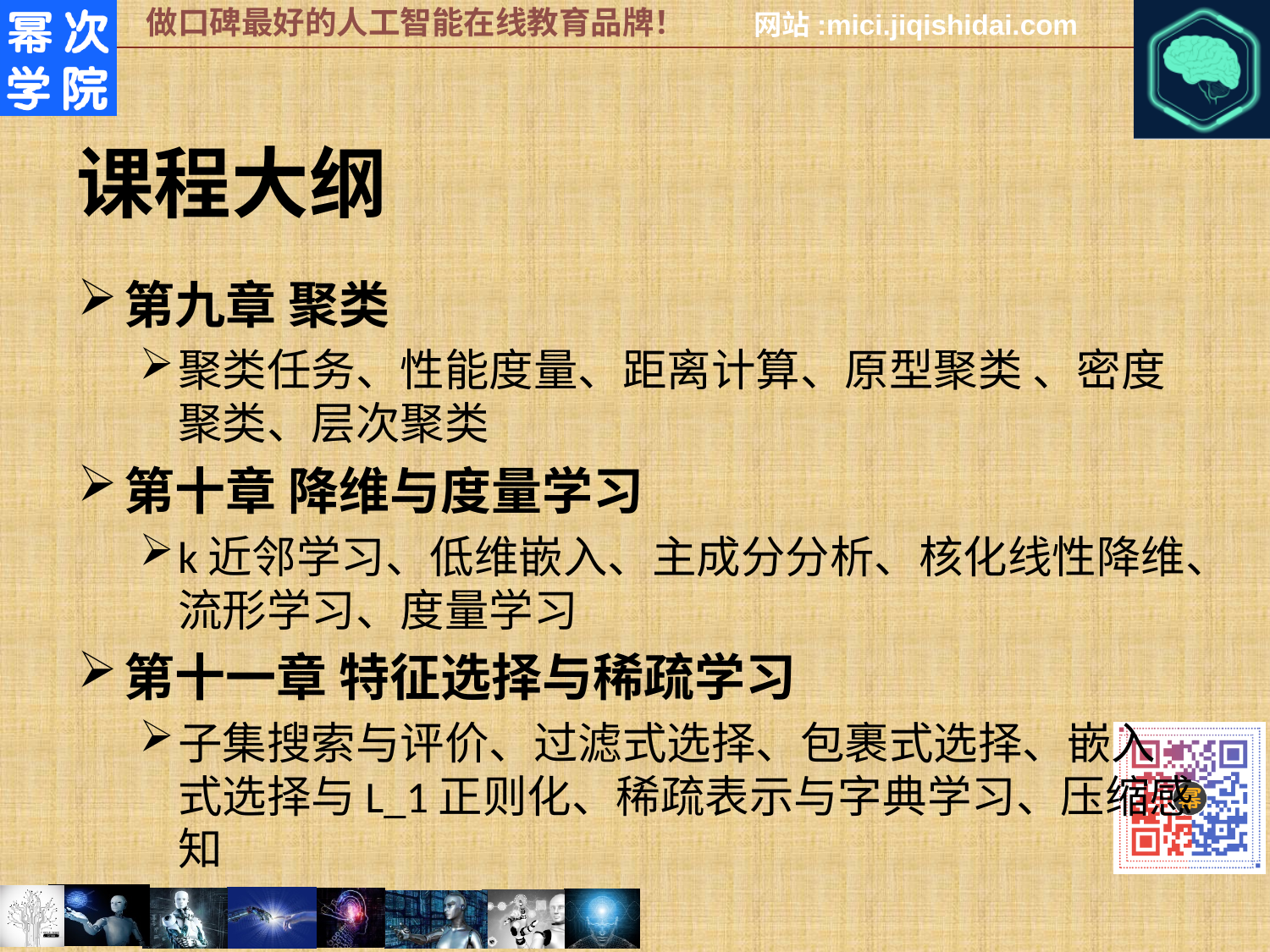

# 课程大纲
第九章 聚类
聚类任务、性能度量、距离计算、原型聚类 、密度聚类、层次聚类
第十章 降维与度量学习
k近邻学习、低维嵌入、主成分分析、核化线性降维、流形学习、度量学习
第十一章 特征选择与稀疏学习
子集搜索与评价、过滤式选择、包裹式选择、嵌入式选择与L_1正则化、稀疏表示与字典学习、压缩感知